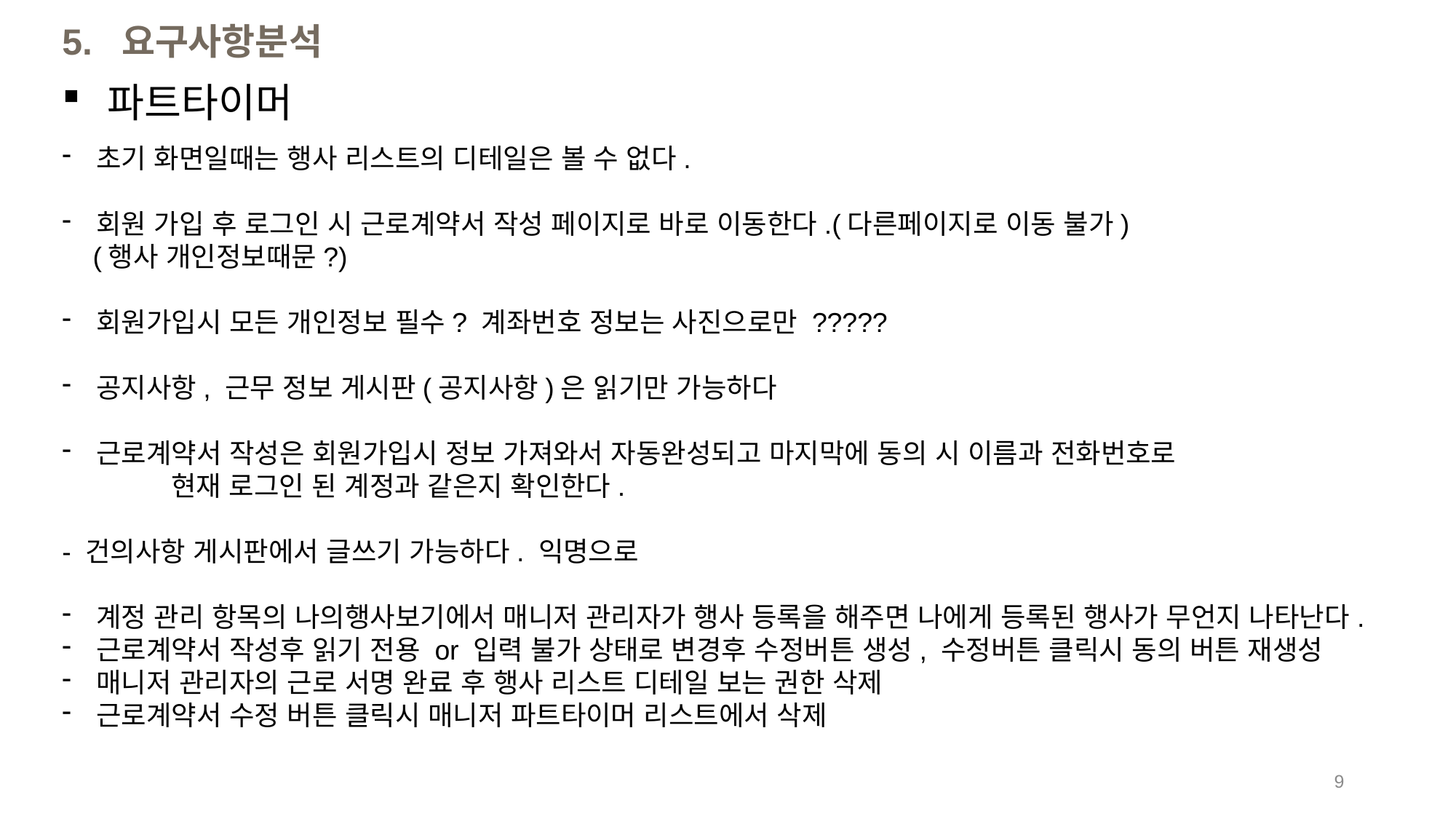

5.  요구사항분석
파트타이머
초기 화면일때는 행사 리스트의 디테일은 볼 수 없다.

회원 가입 후 로그인 시 근로계약서 작성 페이지로 바로 이동한다.(다른페이지로 이동 불가)
    (행사 개인정보때문?)

회원가입시 모든 개인정보 필수? 계좌번호 정보는 사진으로만 ?????

공지사항, 근무 정보 게시판(공지사항)은 읽기만 가능하다

근로계약서 작성은 회원가입시 정보 가져와서 자동완성되고 마지막에 동의 시 이름과 전화번호로
	현재 로그인 된 계정과 같은지 확인한다.

- 건의사항 게시판에서 글쓰기 가능하다. 익명으로

계정 관리 항목의 나의행사보기에서 매니저 관리자가 행사 등록을 해주면 나에게 등록된 행사가 무언지 나타난다.
근로계약서 작성후 읽기 전용 or 입력 불가 상태로 변경후 수정버튼 생성, 수정버튼 클릭시 동의 버튼 재생성
매니저 관리자의 근로 서명 완료 후 행사 리스트 디테일 보는 권한 삭제
근로계약서 수정 버튼 클릭시 매니저 파트타이머 리스트에서 삭제
9